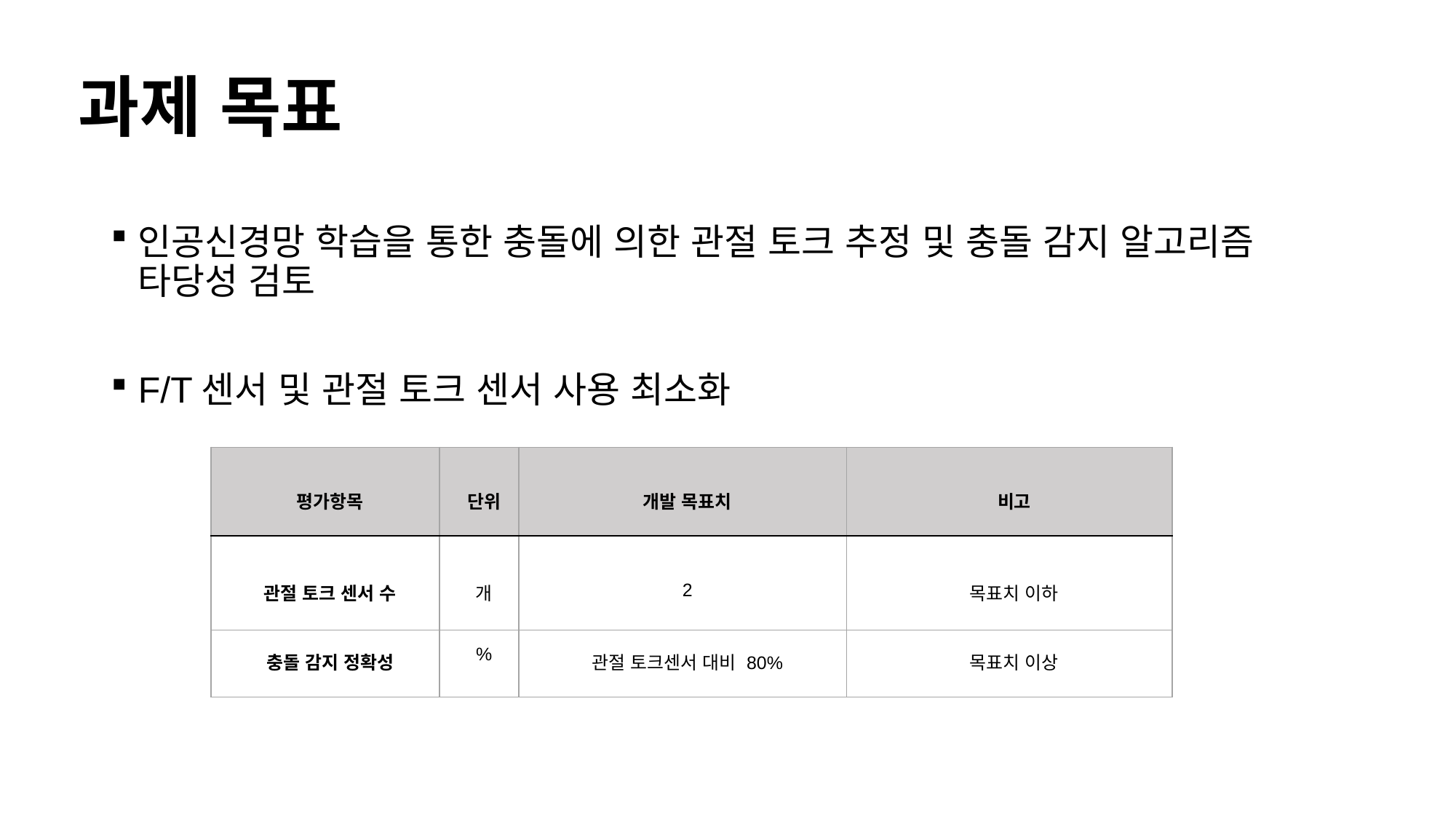

과제 목표
인공신경망 학습을 통한 충돌에 의한 관절 토크 추정 및 충돌 감지 알고리즘 타당성 검토

F/T센서 및 관절 토크 센서 사용 최소화

| 평가항목 | 단위 | 개발 목표치 | 비고 |
| --- | --- | --- | --- |
| 관절 토크 센서 수 | 개 | 2 | 목표치 이하 |
| 충돌 감지 정확성 | % | 관절 토크센서 대비 80% | 목표치 이상 |